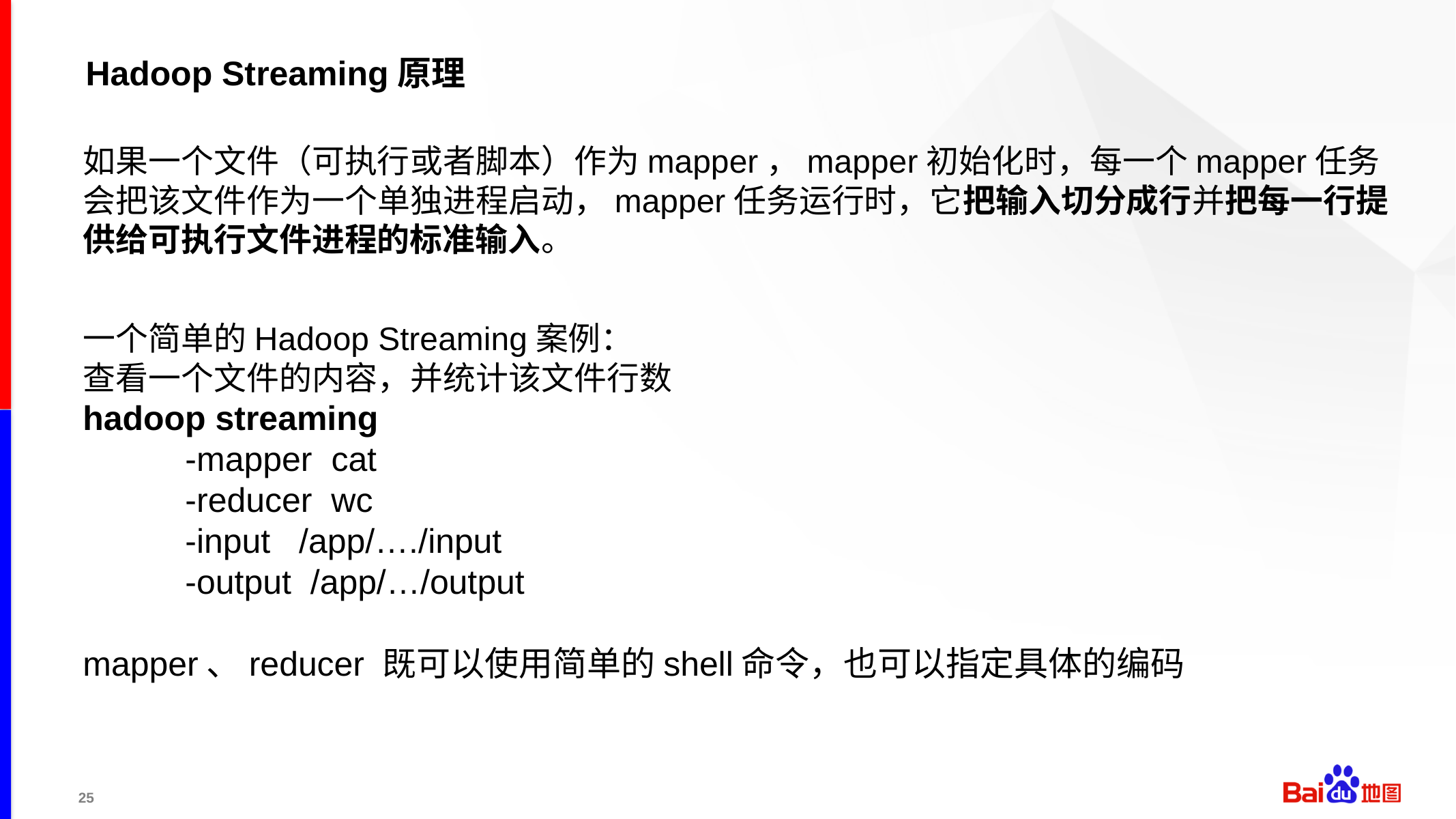

# Hadoop Streaming原理
如果一个文件（可执行或者脚本）作为mapper，mapper初始化时，每一个mapper任务会把该文件作为一个单独进程启动，mapper任务运行时，它把输入切分成行并把每一行提供给可执行文件进程的标准输入。
一个简单的Hadoop Streaming案例：
查看一个文件的内容，并统计该文件行数
hadoop streaming
	-mapper  cat
	-reducer  wc
	-input   /app/…./input
	-output  /app/…/output

mapper、reducer 既可以使用简单的shell命令，也可以指定具体的编码